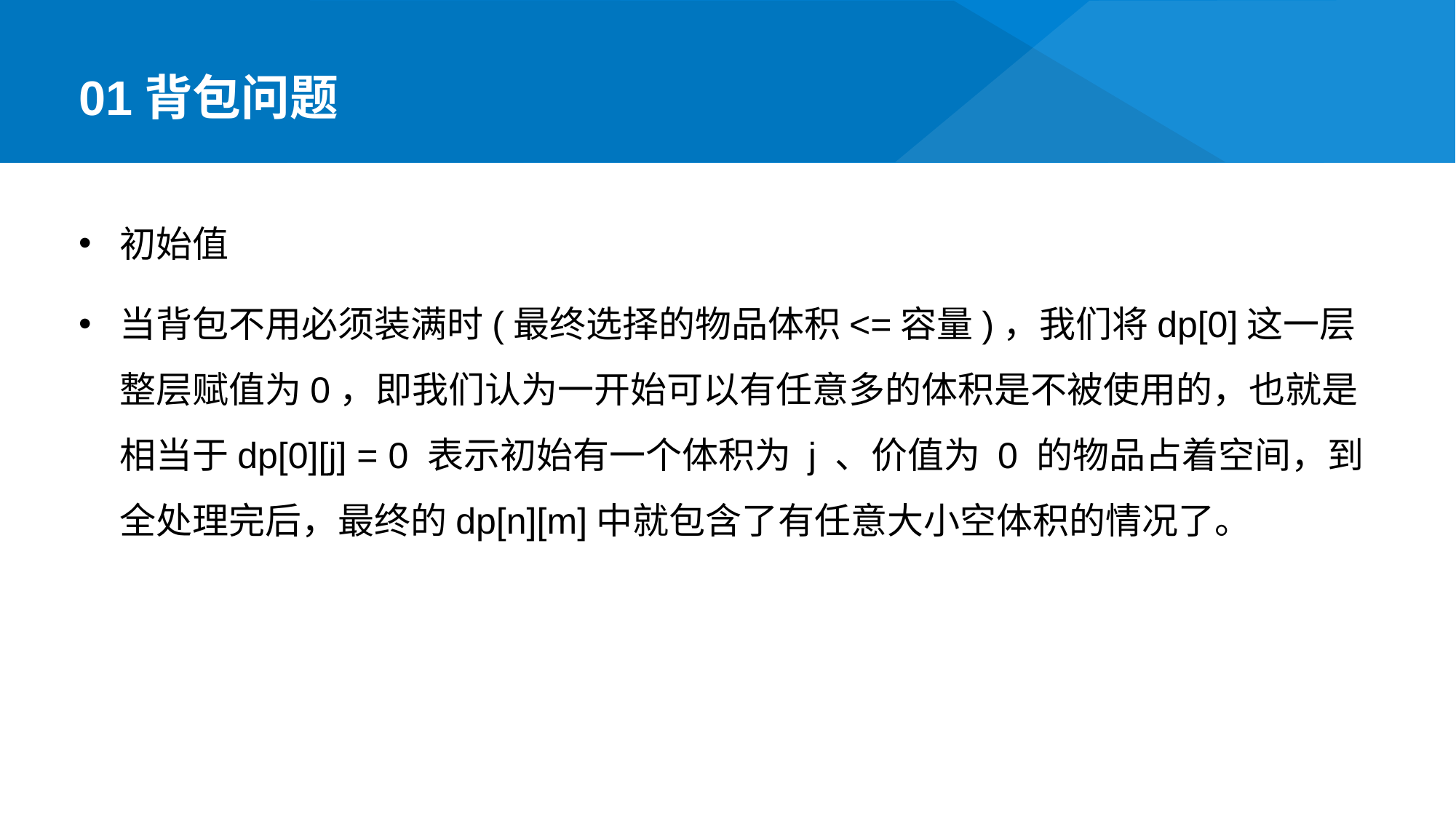

01背包问题
初始值
当背包不用必须装满时(最终选择的物品体积<=容量)，我们将dp[0]这一层整层赋值为0，即我们认为一开始可以有任意多的体积是不被使用的，也就是相当于dp[0][j] = 0 表示初始有一个体积为 j 、价值为 0 的物品占着空间，到全处理完后，最终的dp[n][m]中就包含了有任意大小空体积的情况了。